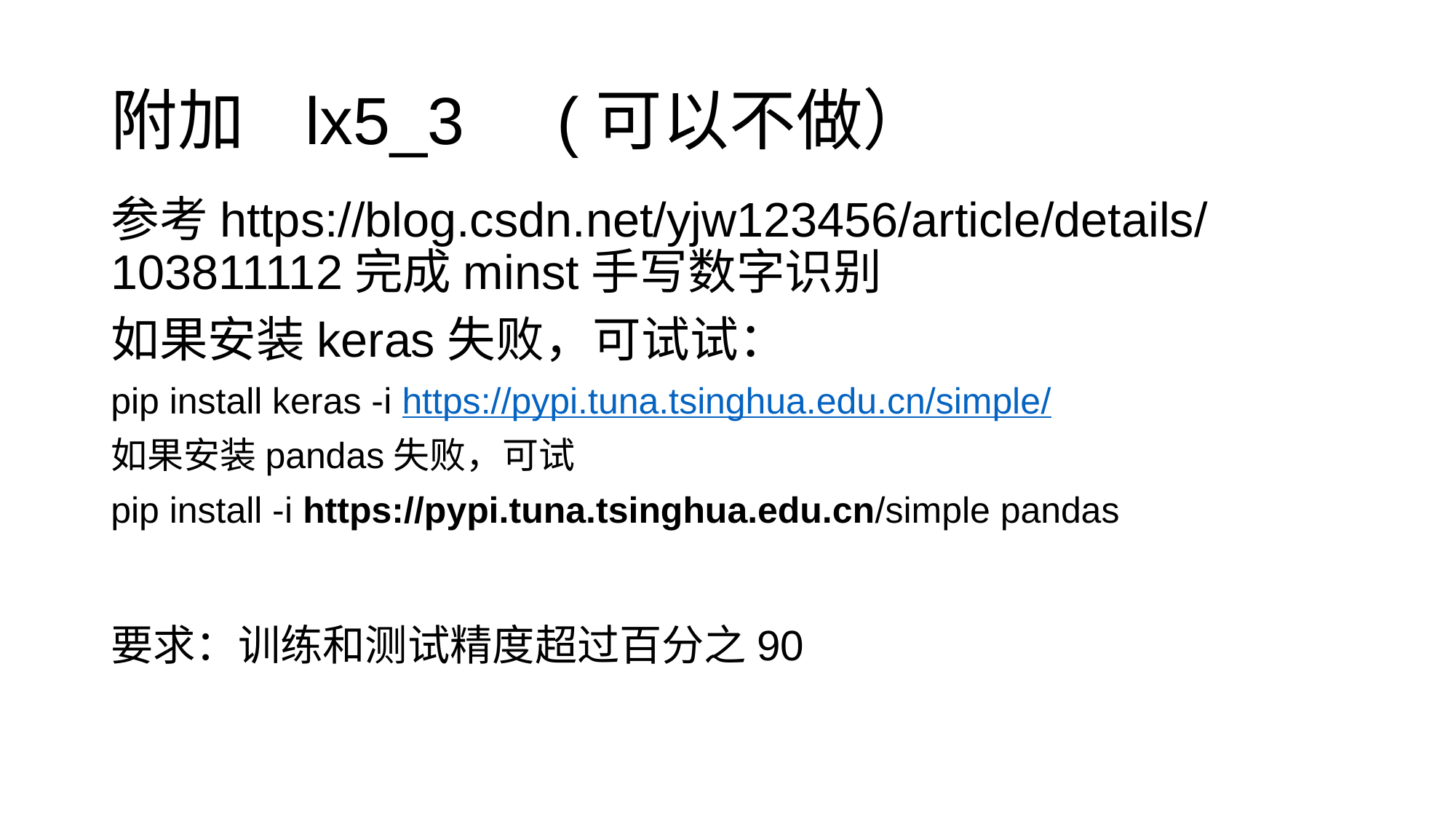

# 附加   lx5_3     (可以不做）
参考https://blog.csdn.net/yjw123456/article/details/103811112完成minst手写数字识别
如果安装keras失败，可试试：
pip install keras -i https://pypi.tuna.tsinghua.edu.cn/simple/
如果安装pandas失败，可试
pip install -i https://pypi.tuna.tsinghua.edu.cn/simple pandas

要求：训练和测试精度超过百分之90